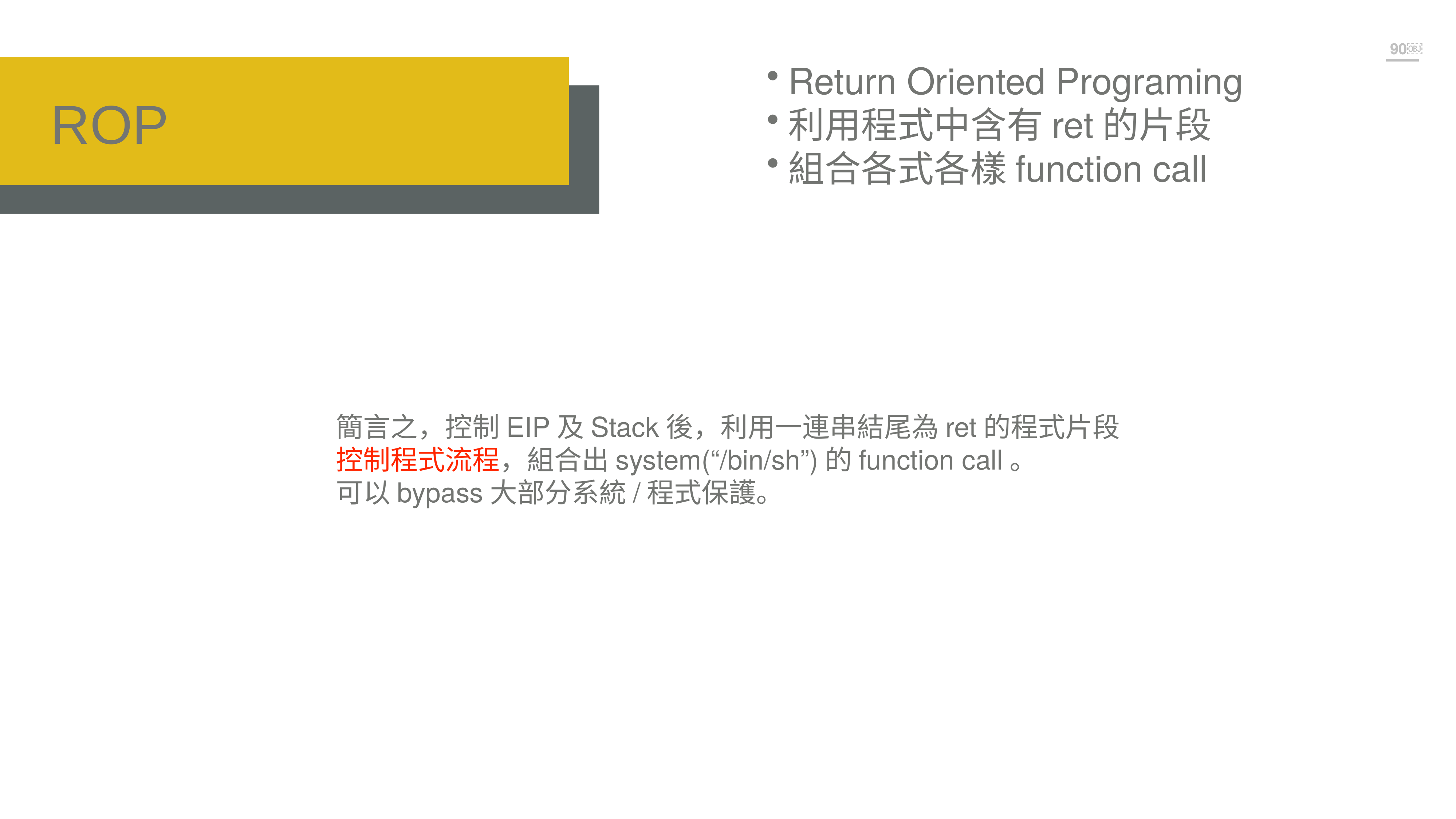

90￼
90￼
Return Oriented Programing
利用程式中含有ret的片段
組合各式各樣function call
ROP
簡言之，控制EIP及Stack後，利用一連串結尾為ret的程式片段
控制程式流程，組合出system(“/bin/sh”)的function call。
可以bypass大部分系統/程式保護。